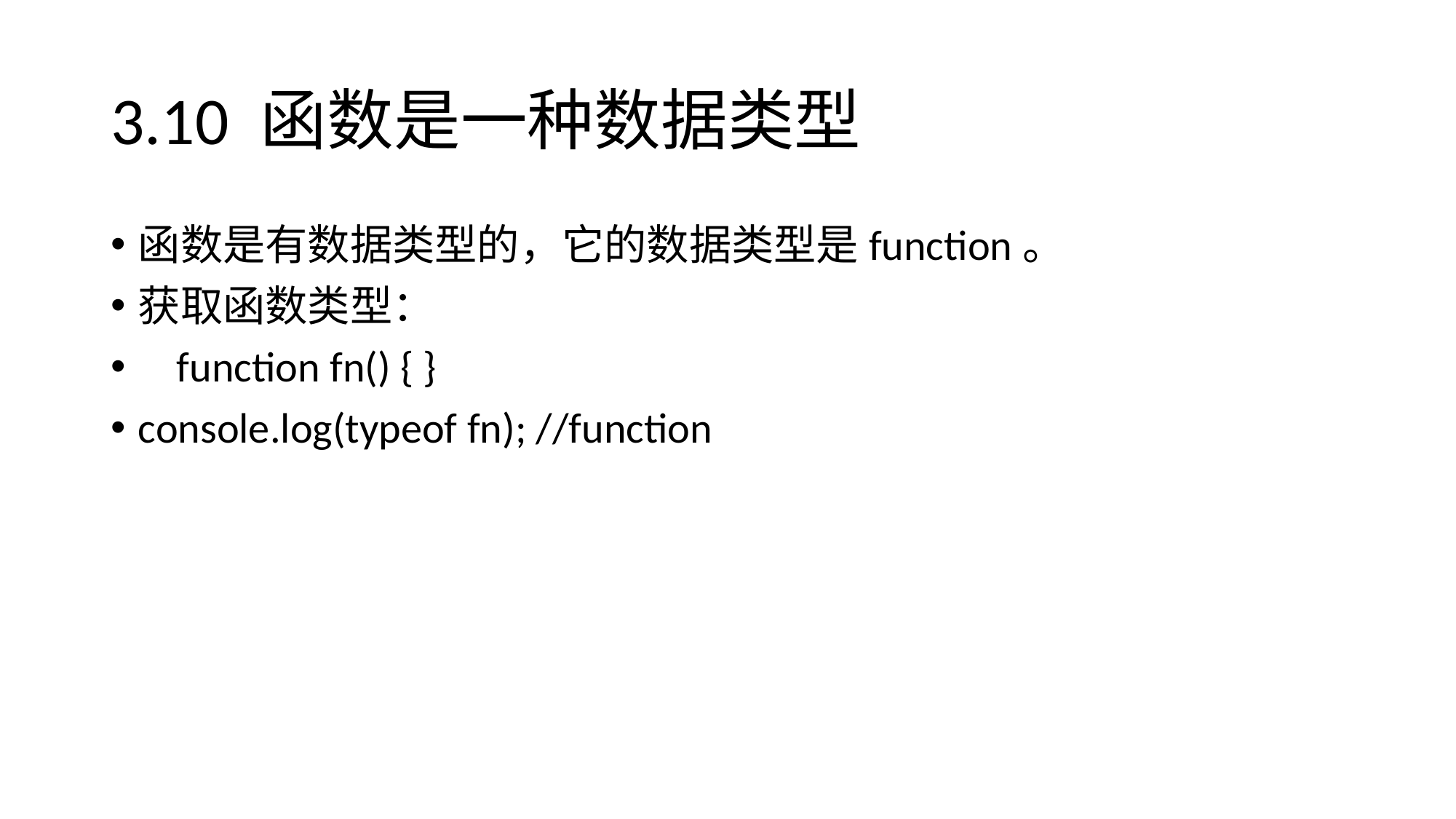

# 3.10 函数是一种数据类型
函数是有数据类型的，它的数据类型是function。
获取函数类型：
    function fn() { }
console.log(typeof fn); //function